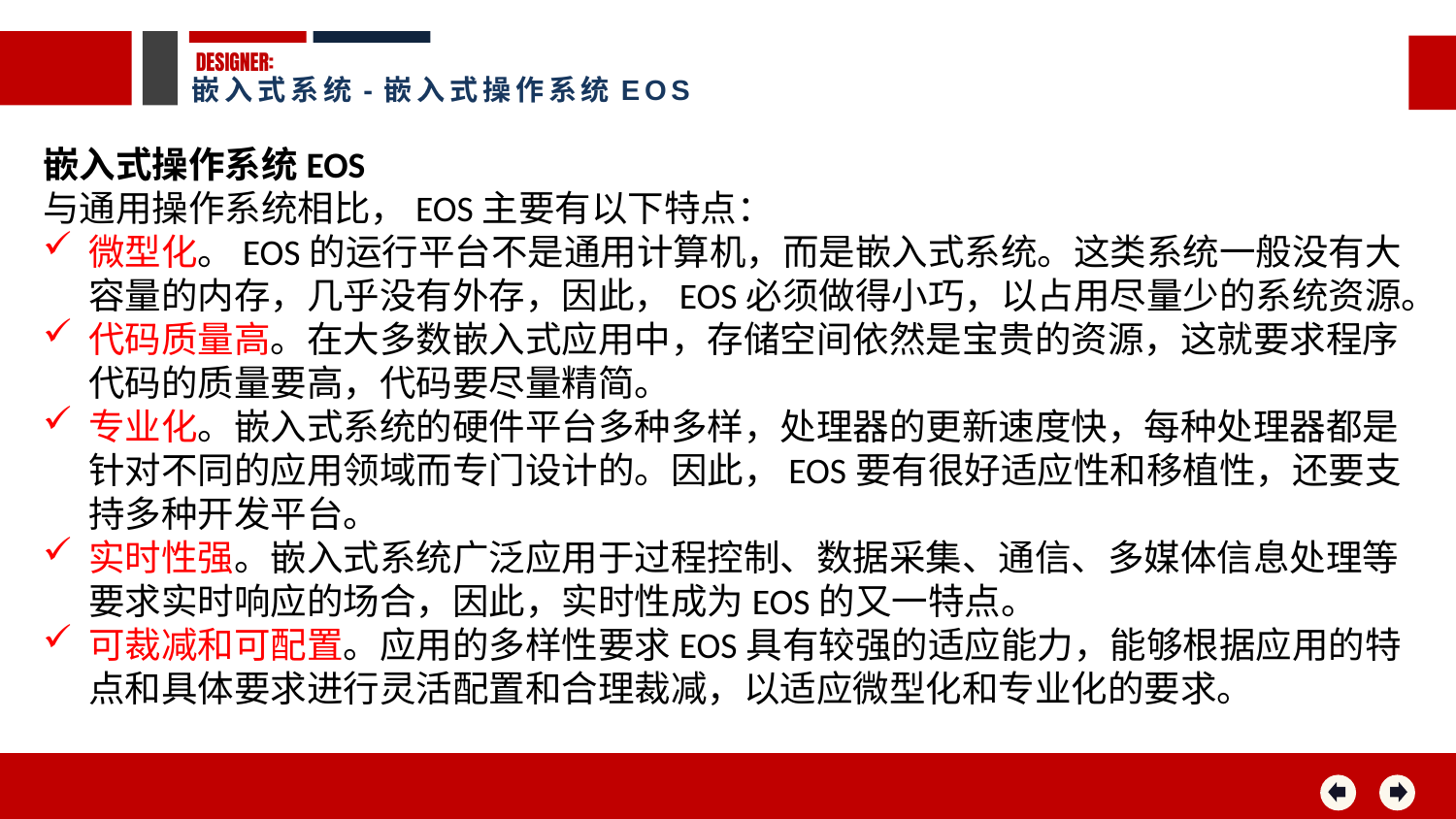

DESIGNER:
嵌入式系统-嵌入式操作系统EOS
嵌入式操作系统EOS
与通用操作系统相比，EOS主要有以下特点：
微型化。EOS的运行平台不是通用计算机，而是嵌入式系统。这类系统一般没有大容量的内存，几乎没有外存，因此，EOS必须做得小巧，以占用尽量少的系统资源。
代码质量高。在大多数嵌入式应用中，存储空间依然是宝贵的资源，这就要求程序代码的质量要高，代码要尽量精简。
专业化。嵌入式系统的硬件平台多种多样，处理器的更新速度快，每种处理器都是针对不同的应用领域而专门设计的。因此，EOS要有很好适应性和移植性，还要支持多种开发平台。
实时性强。嵌入式系统广泛应用于过程控制、数据采集、通信、多媒体信息处理等要求实时响应的场合，因此，实时性成为EOS的又一特点。
可裁减和可配置。应用的多样性要求EOS具有较强的适应能力，能够根据应用的特点和具体要求进行灵活配置和合理裁减，以适应微型化和专业化的要求。